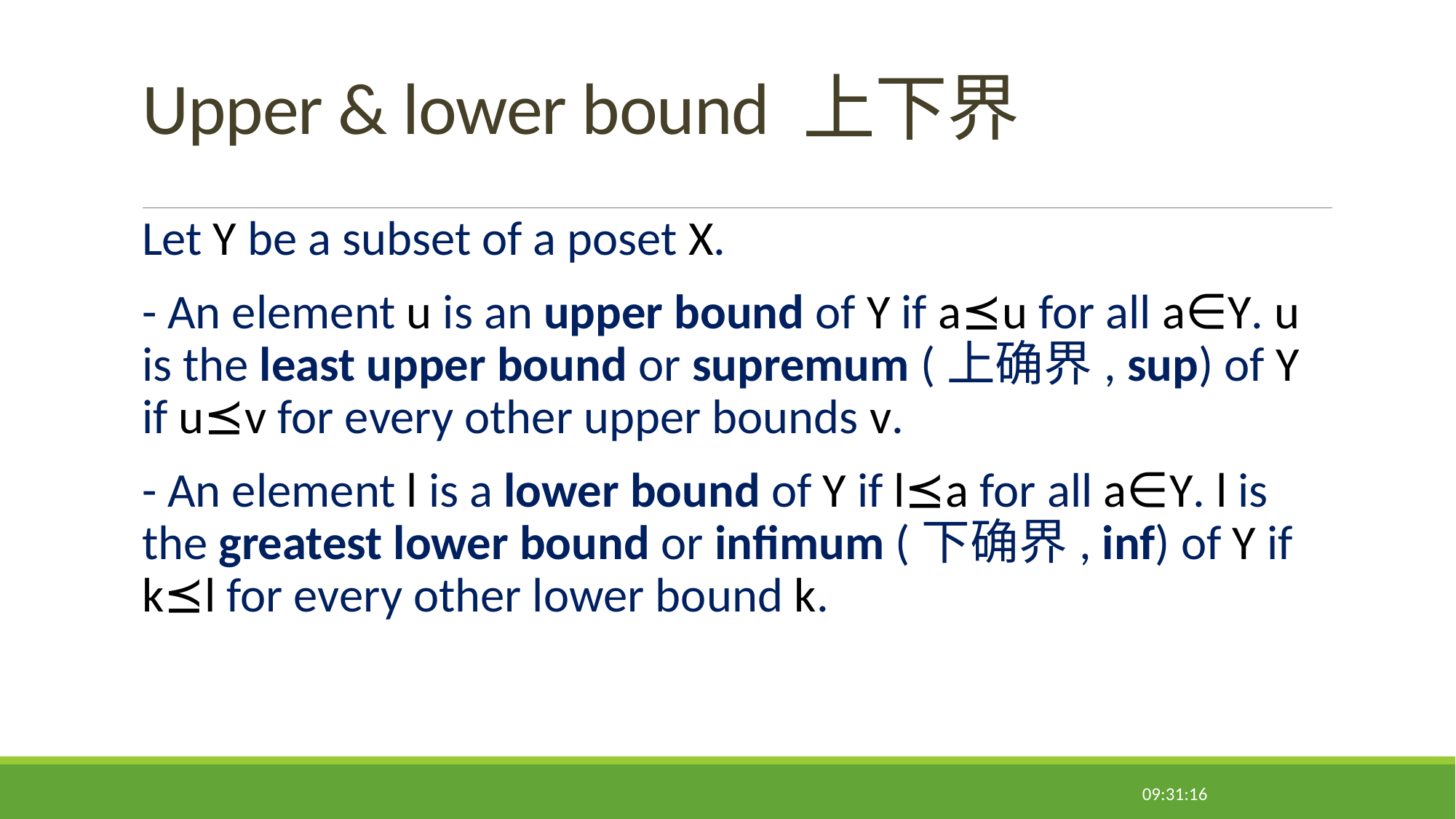

# Upper & lower bound 上下界
Let Y be a subset of a poset X.
- An element u is an upper bound of Y if a⪯u for all a∈Y. u is the least upper bound or supremum (上确界, sup) of Y if u⪯v for every other upper bounds v.
- An element l is a lower bound of Y if l⪯a for all a∈Y. l is the greatest lower bound or infimum (下确界, inf) of Y if k⪯l for every other lower bound k.
09:31:16